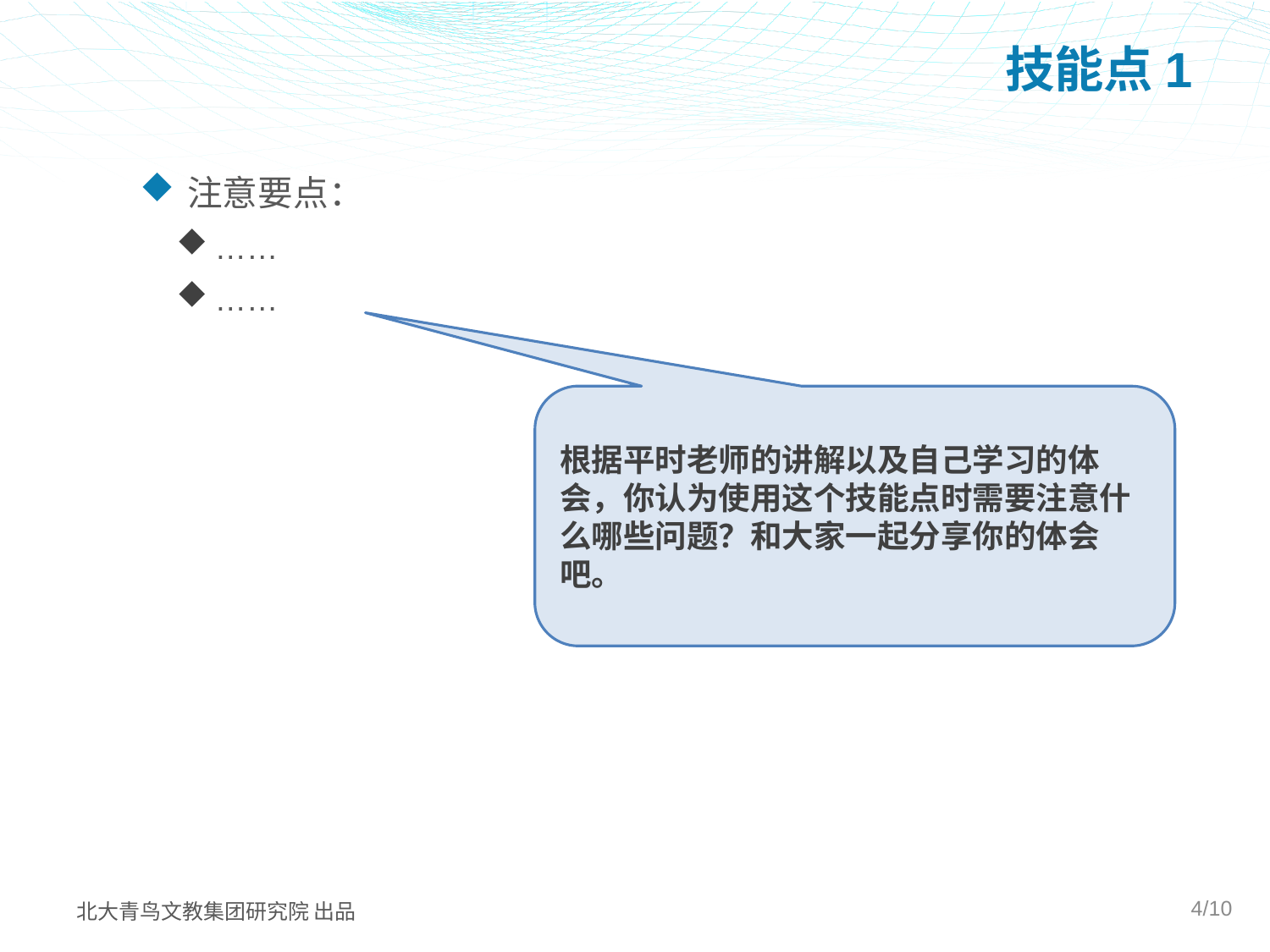

# 技能点1
注意要点：
……
……

根据平时老师的讲解以及自己学习的体会，你认为使用这个技能点时需要注意什么哪些问题？和大家一起分享你的体会吧。
4/10